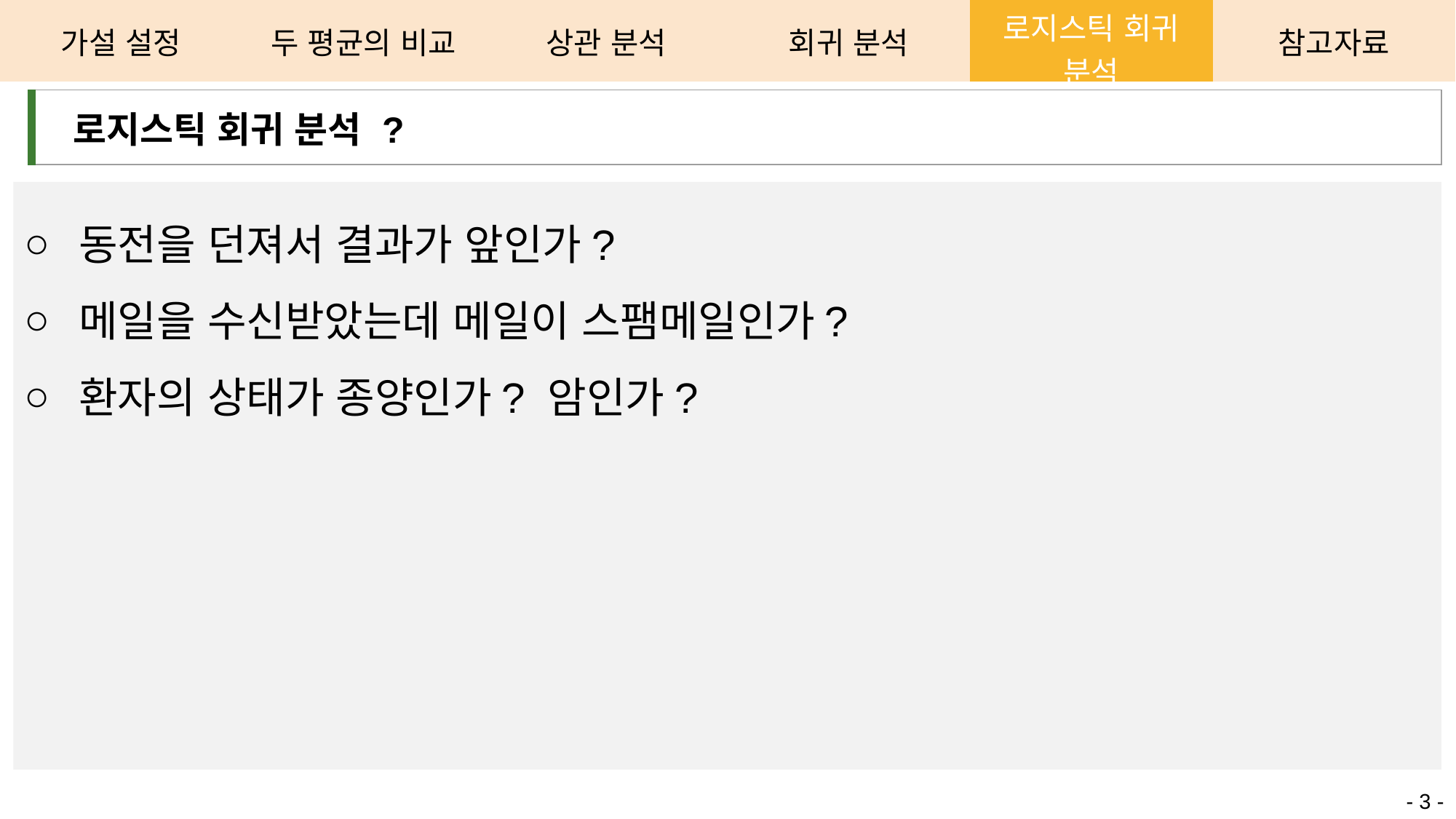

| 가설 설정 | 두 평균의 비교 | 상관 분석 | 회귀 분석 | 로지스틱 회귀 분석 | 참고자료 |
| --- | --- | --- | --- | --- | --- |
| 로지스틱 회귀 분석 ? |
| --- |
동전을 던져서 결과가 앞인가?
메일을 수신받았는데 메일이 스팸메일인가?
환자의 상태가 종양인가? 암인가?

- 3 -